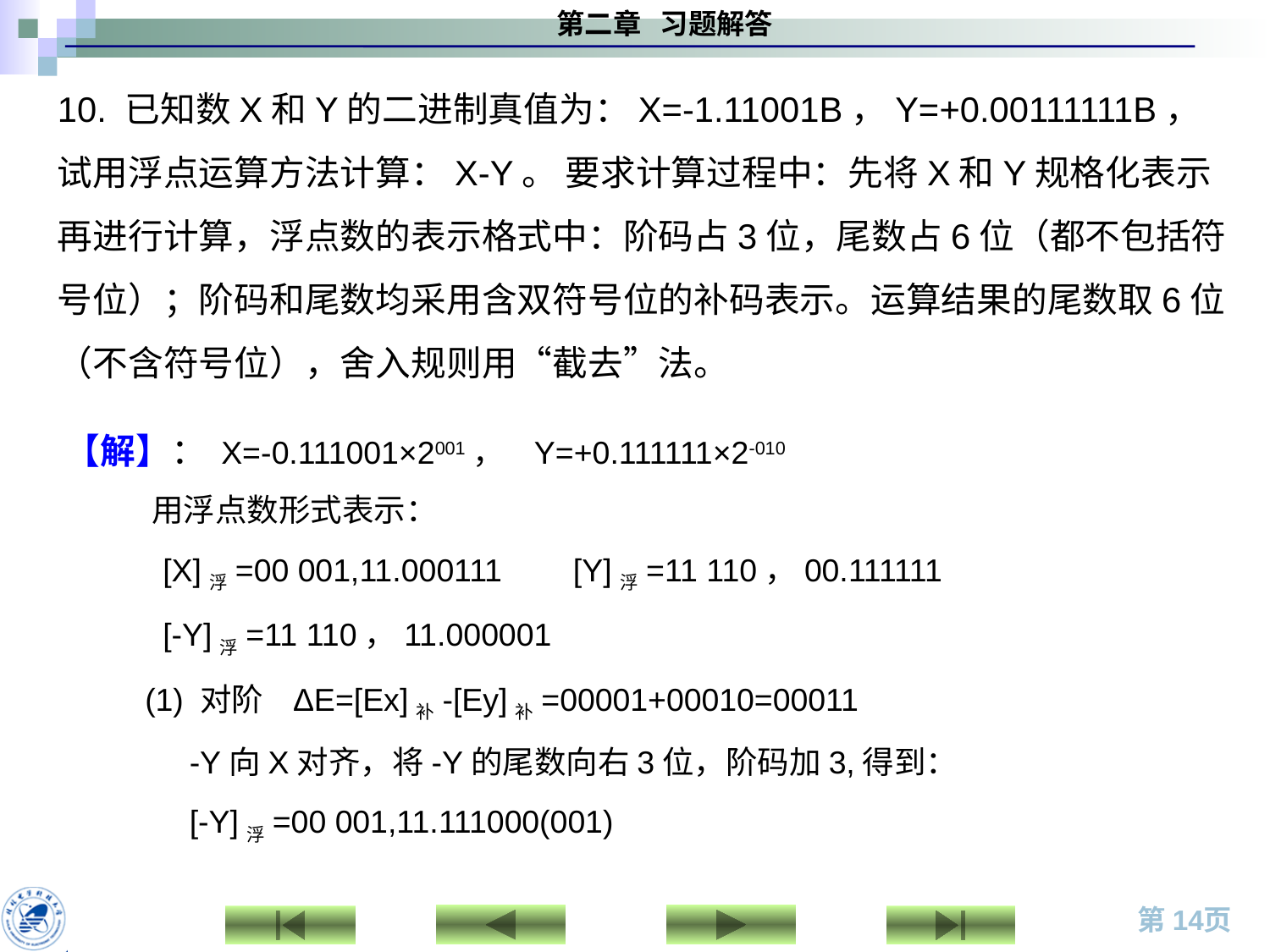

10. 已知数X和Y的二进制真值为：X=-1.11001B，Y=+0.00111111B，试用浮点运算方法计算：X-Y。 要求计算过程中：先将X和Y规格化表示再进行计算，浮点数的表示格式中：阶码占3位，尾数占6位（都不包括符号位）；阶码和尾数均采用含双符号位的补码表示。运算结果的尾数取6位（不含符号位），舍入规则用“截去”法。
【解】： X=-0.111001×2001，   Y=+0.111111×2-010
           用浮点数形式表示：
           [X]浮=00 001,11.000111        [Y]浮=11 110，00.111111
           [-Y]浮=11 110，11.000001
         (1) 对阶   ΔE=[Ex]补-[Ey]补=00001+00010=00011
              -Y向X对齐，将-Y的尾数向右3位，阶码加3,得到：
              [-Y]浮=00 001,11.111000(001)